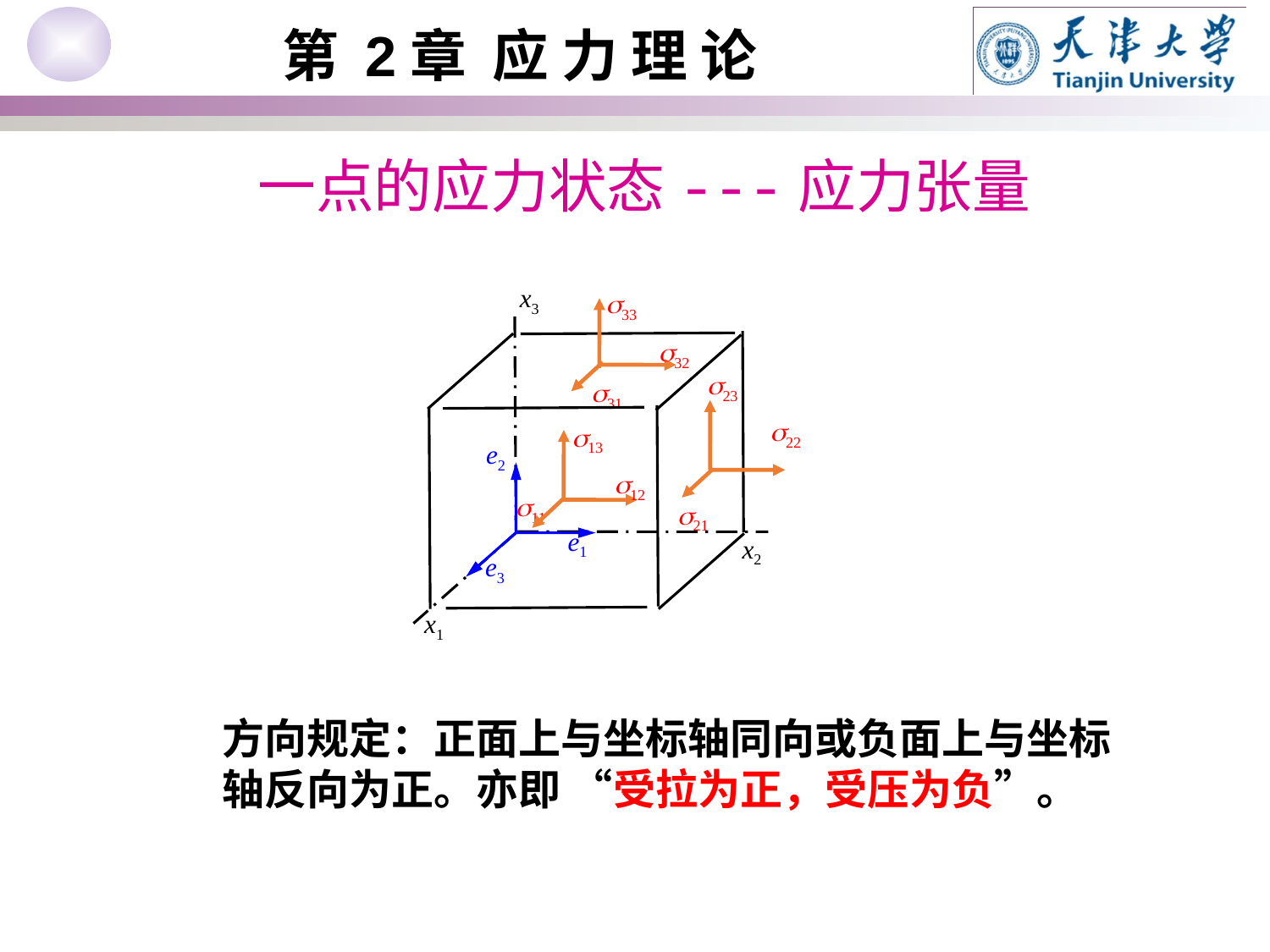

一点的应力状态---应力张量

x3
σ33

σ32

σ23

σ31

σ13
e2

σ12

σ11
σ21

e1

e3
σ22

x1
x2
方向规定：正面上与坐标轴同向或负面上与坐标轴反向为正。亦即 “受拉为正，受压为负”。